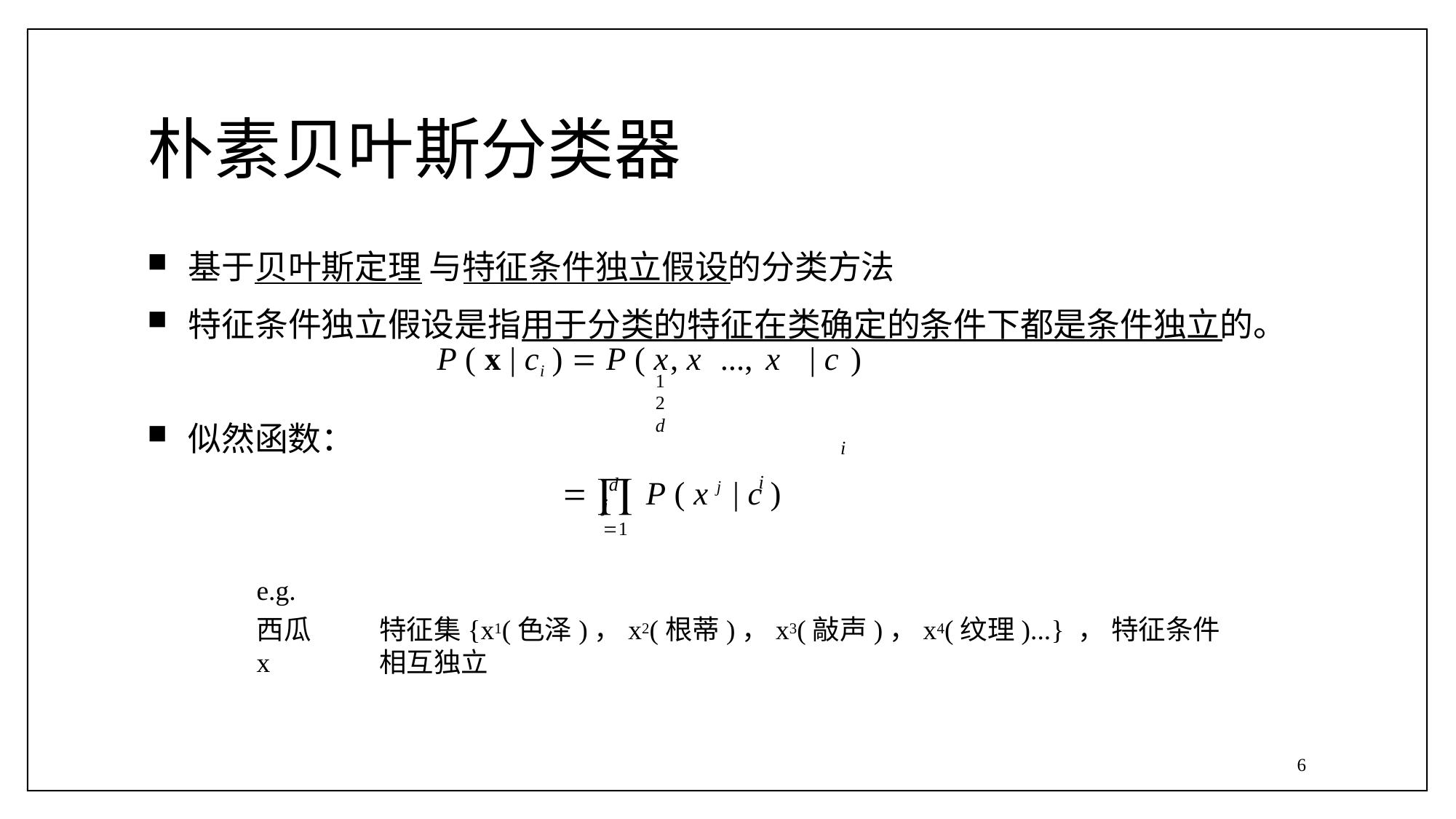

# 朴素贝叶斯分类器
基于贝叶斯定理 与特征条件独立假设的分类方法
特征条件独立假设是指用于分类的特征在类确定的条件下都是条件独立的。

P ( x | ci ) = P ( x	, x	..., x	| c )
1	2	d
i
d
似然函数：
= ∏ P ( x j | c )
i
j =1
e.g.
西瓜x
特征集{x1(色泽)，x2(根蒂)，x3(敲声)，x4(纹理)...} ， 特征条件相互独立
6